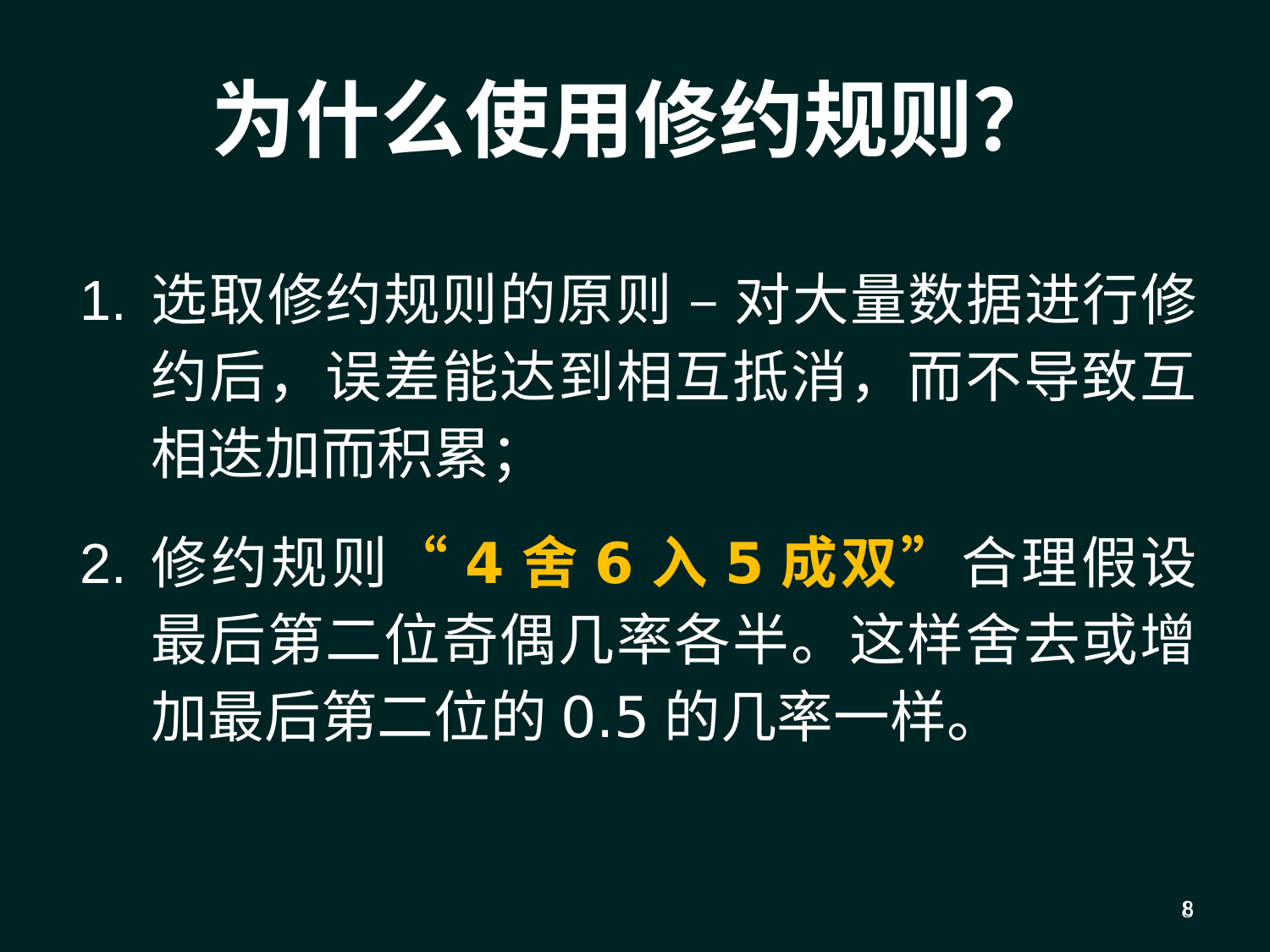

# 为什么使用修约规则？
选取修约规则的原则 – 对大量数据进行修约后，误差能达到相互抵消，而不导致互相迭加而积累；
修约规则“4舍6入5成双”合理假设最后第二位奇偶几率各半。这样舍去或增加最后第二位的0.5的几率一样。

8
8